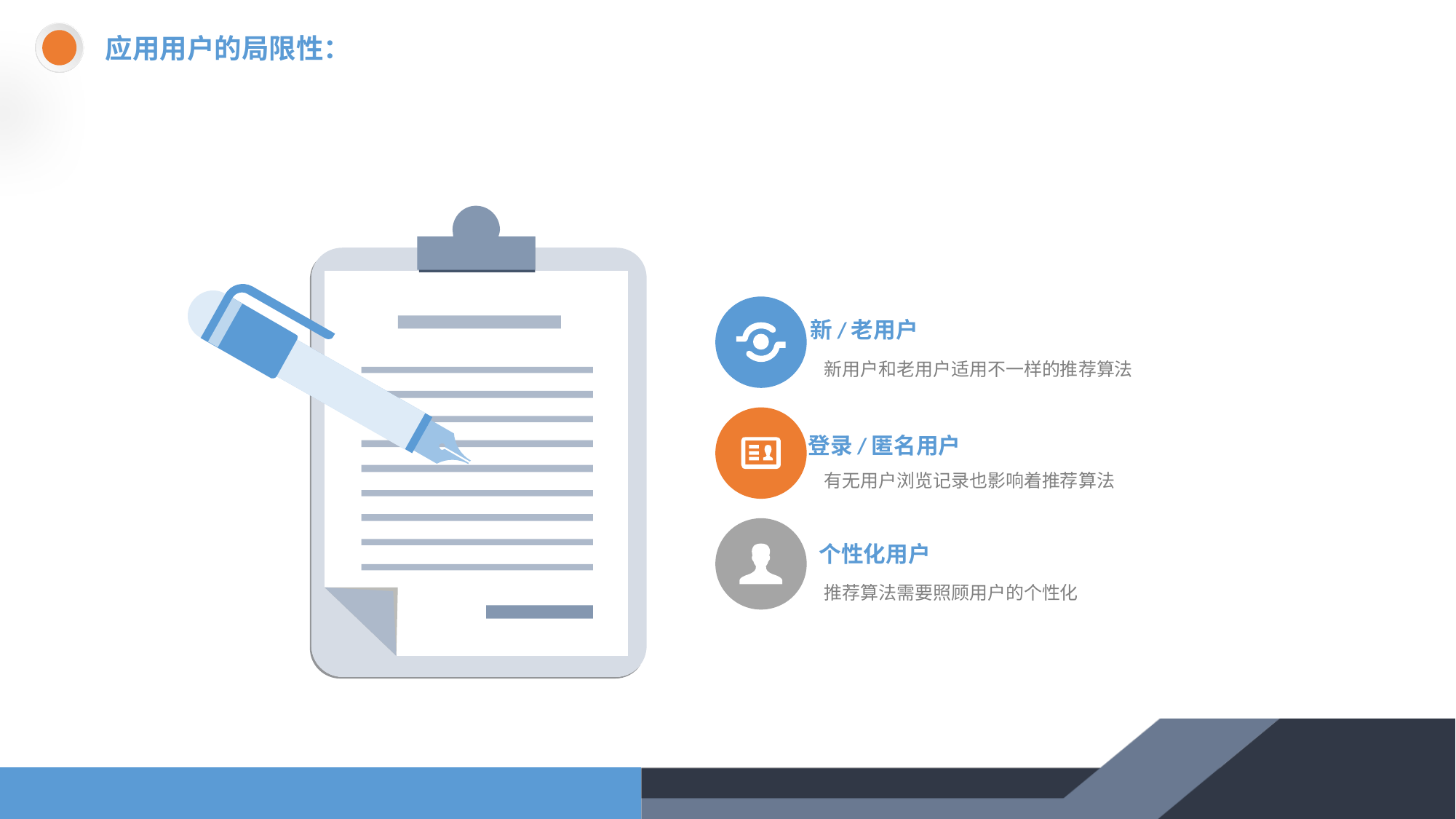

应用用户的局限性：

新/老用户
新用户和老用户适用不一样的推荐算法

登录/匿名用户
有无用户浏览记录也影响着推荐算法

个性化用户
推荐算法需要照顾用户的个性化